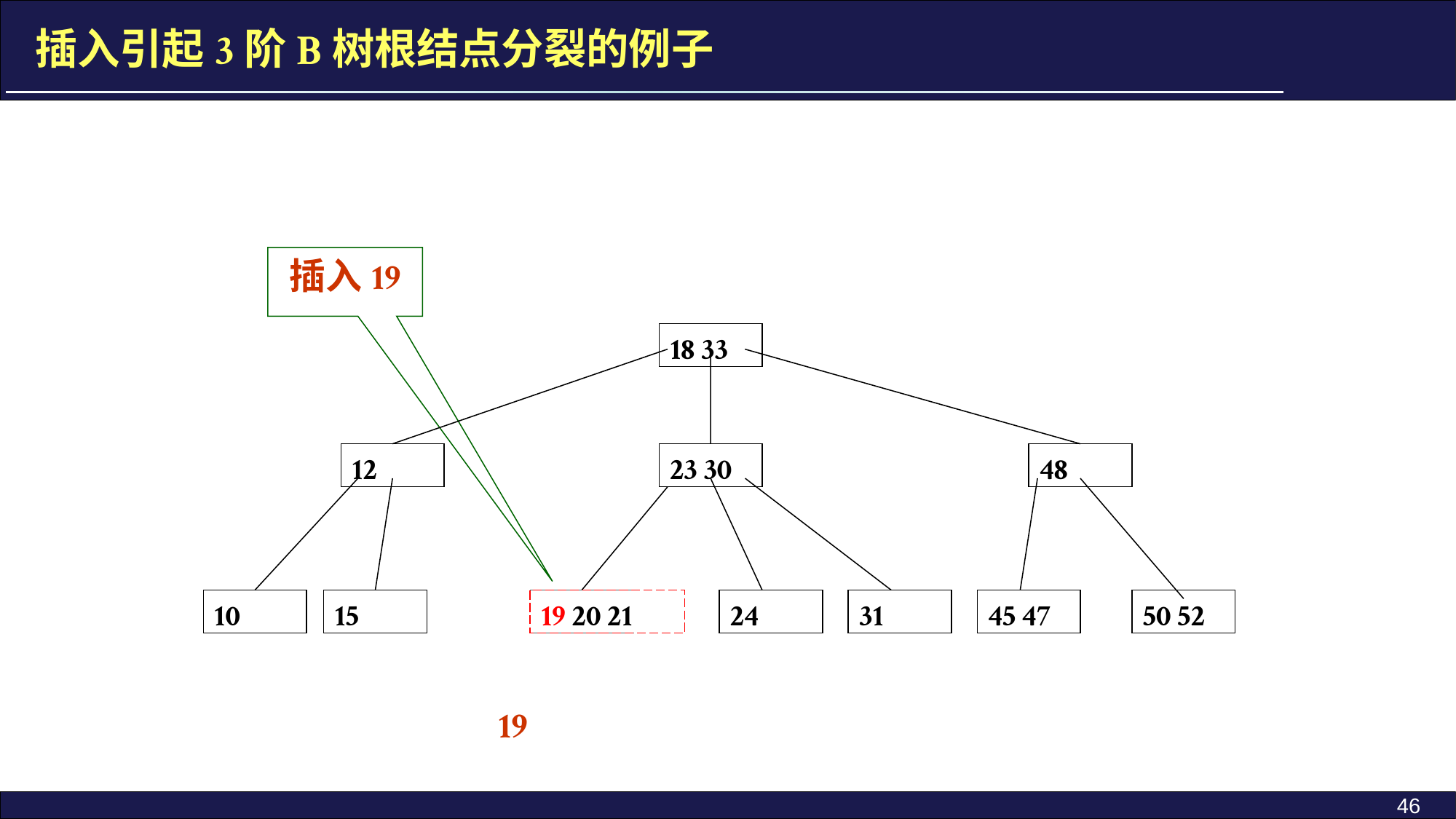

插入引起3阶B树根结点分裂的例子
插入19
18 33

12
23 30
48

20 21
50 52
10
15
24
31
45 47
19 20 21
19
46